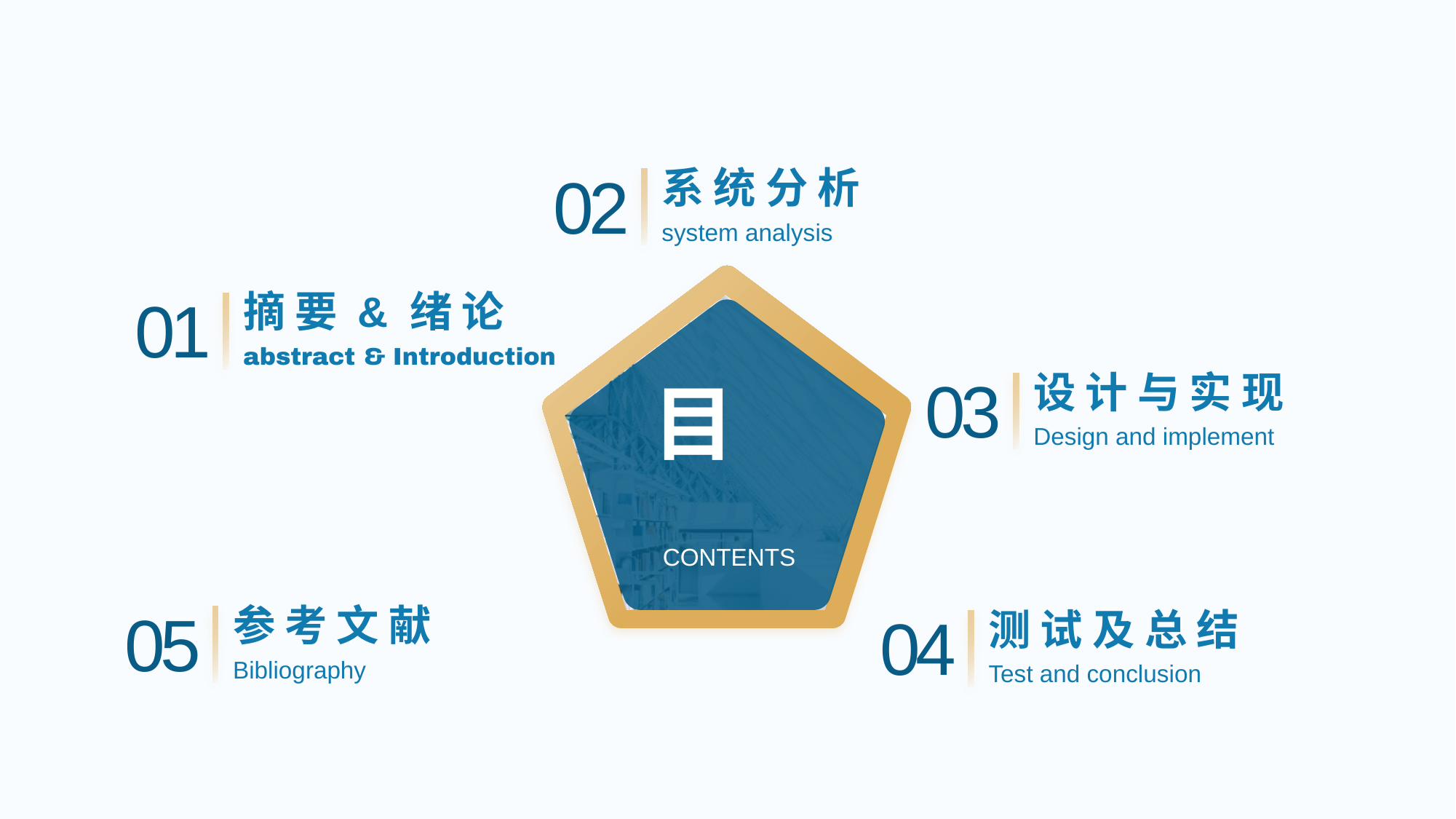

02
系 统 分 析
system analysis

01
摘 要 & 绪 论
abstract & Introduction

03
设 计 与 实 现
Design and implement

目
录
CONTENTS
05
参 考 文 献
Bibliography

04
测 试 及 总 结
Test and conclusion